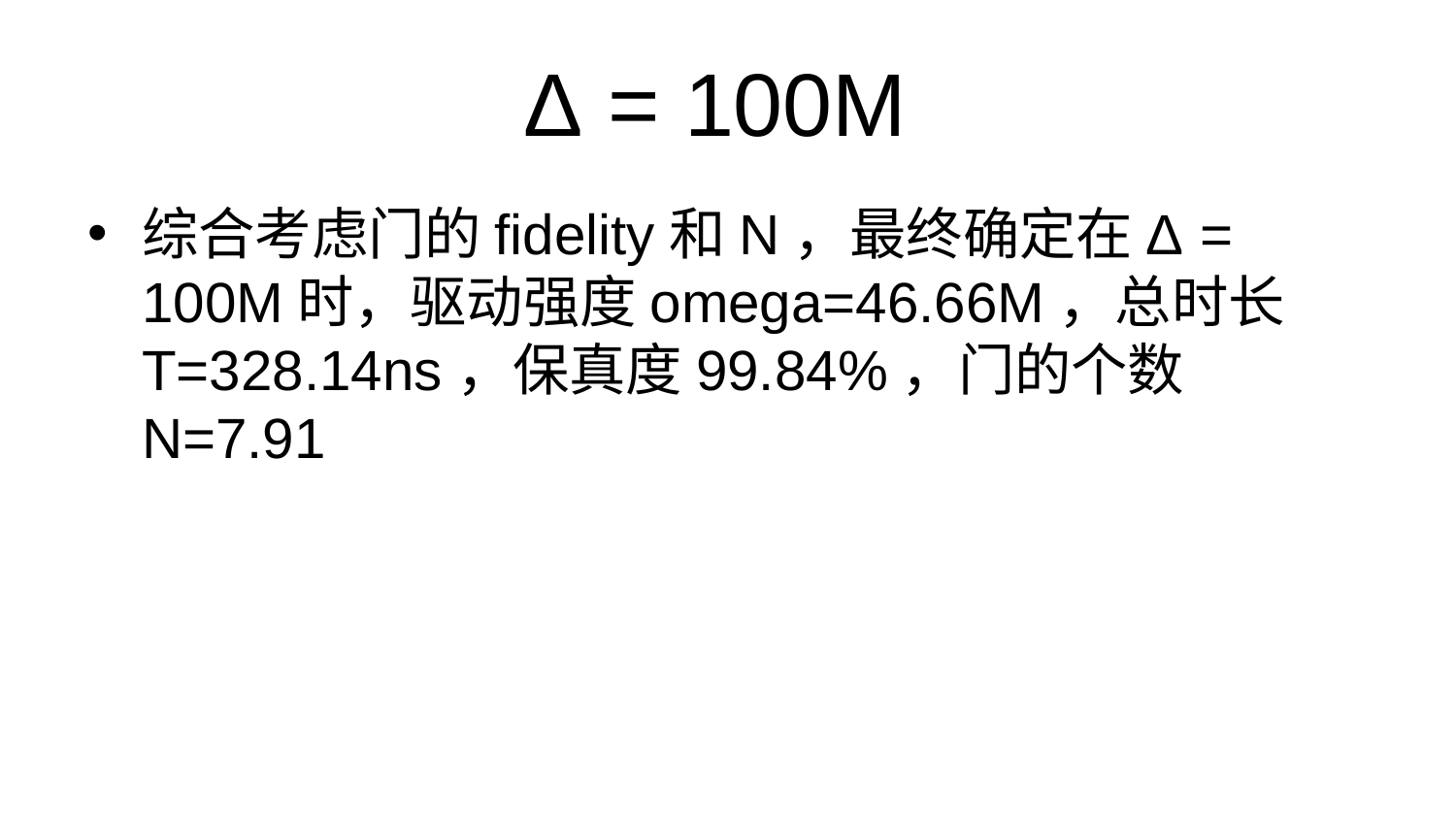

# Δ = 100M
综合考虑门的fidelity和N，最终确定在Δ = 100M时，驱动强度omega=46.66M，总时长T=328.14ns，保真度99.84%，门的个数N=7.91